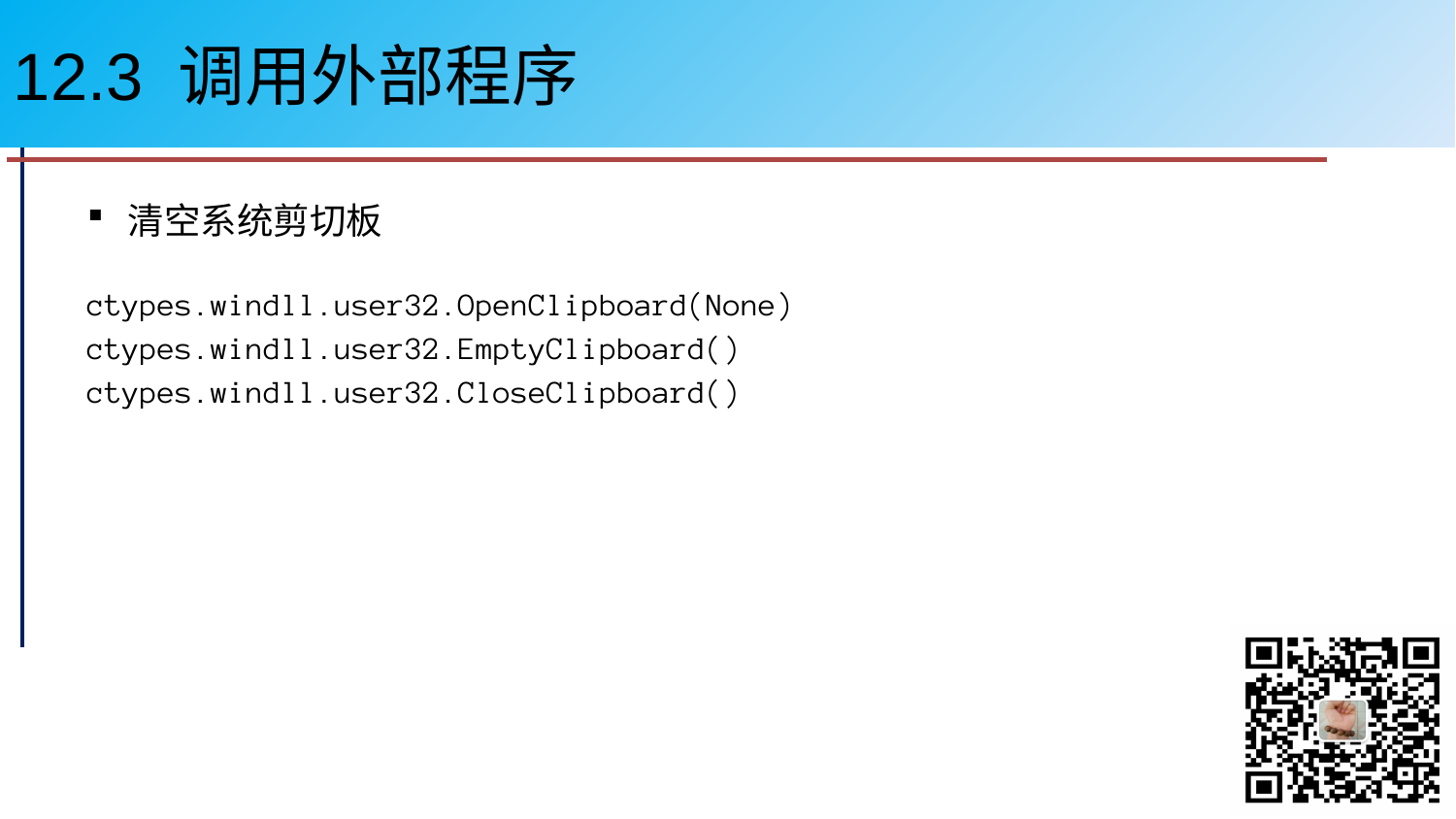

# 12.3 调用外部程序
清空系统剪切板

ctypes.windll.user32.OpenClipboard(None)
ctypes.windll.user32.EmptyClipboard()
ctypes.windll.user32.CloseClipboard()